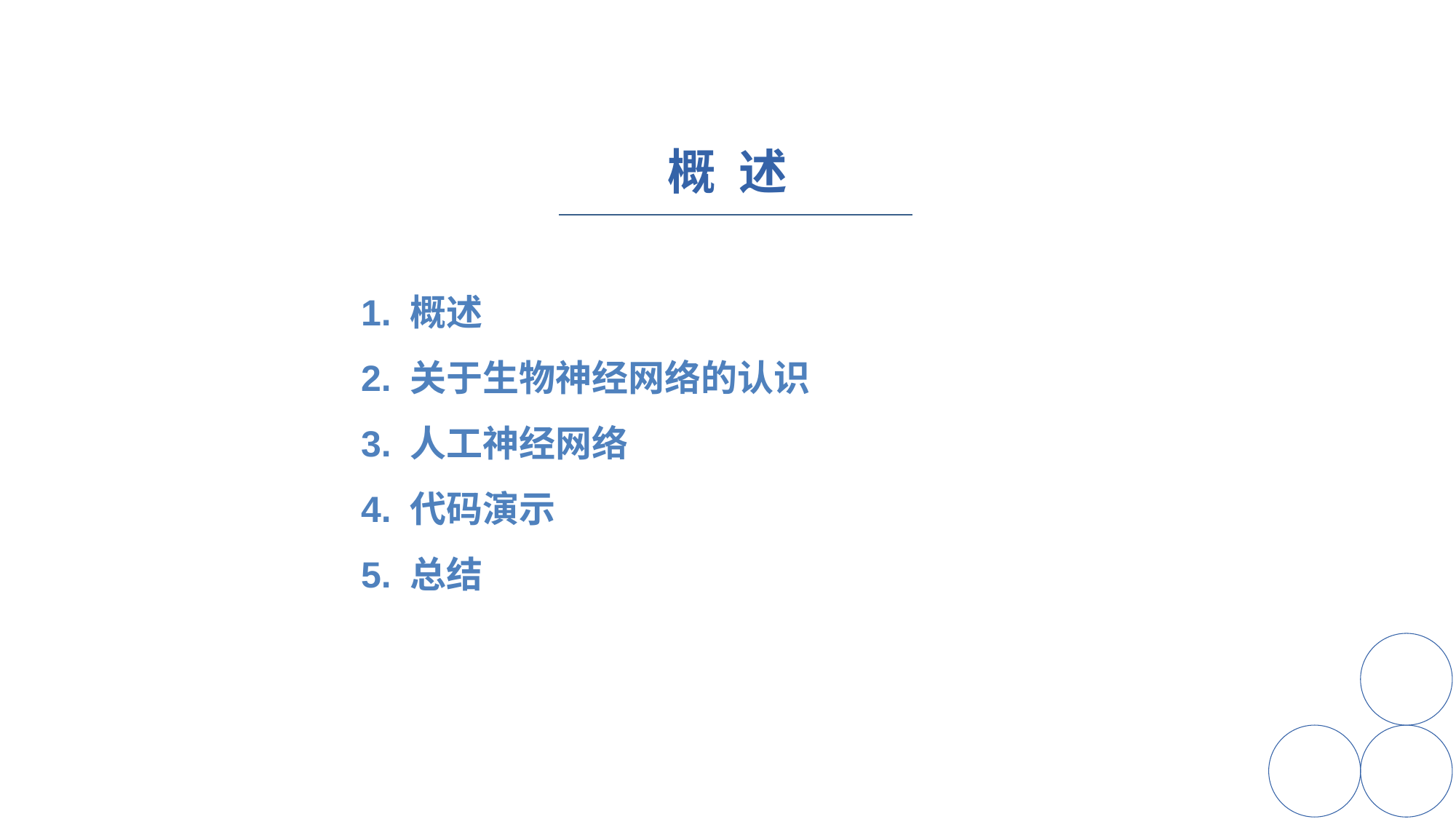

概  述

1. 概述
2. 关于生物神经网络的认识
3. 人工神经网络
4. 代码演示
5. 总结
部门：研发部
岗位：C/C++开发